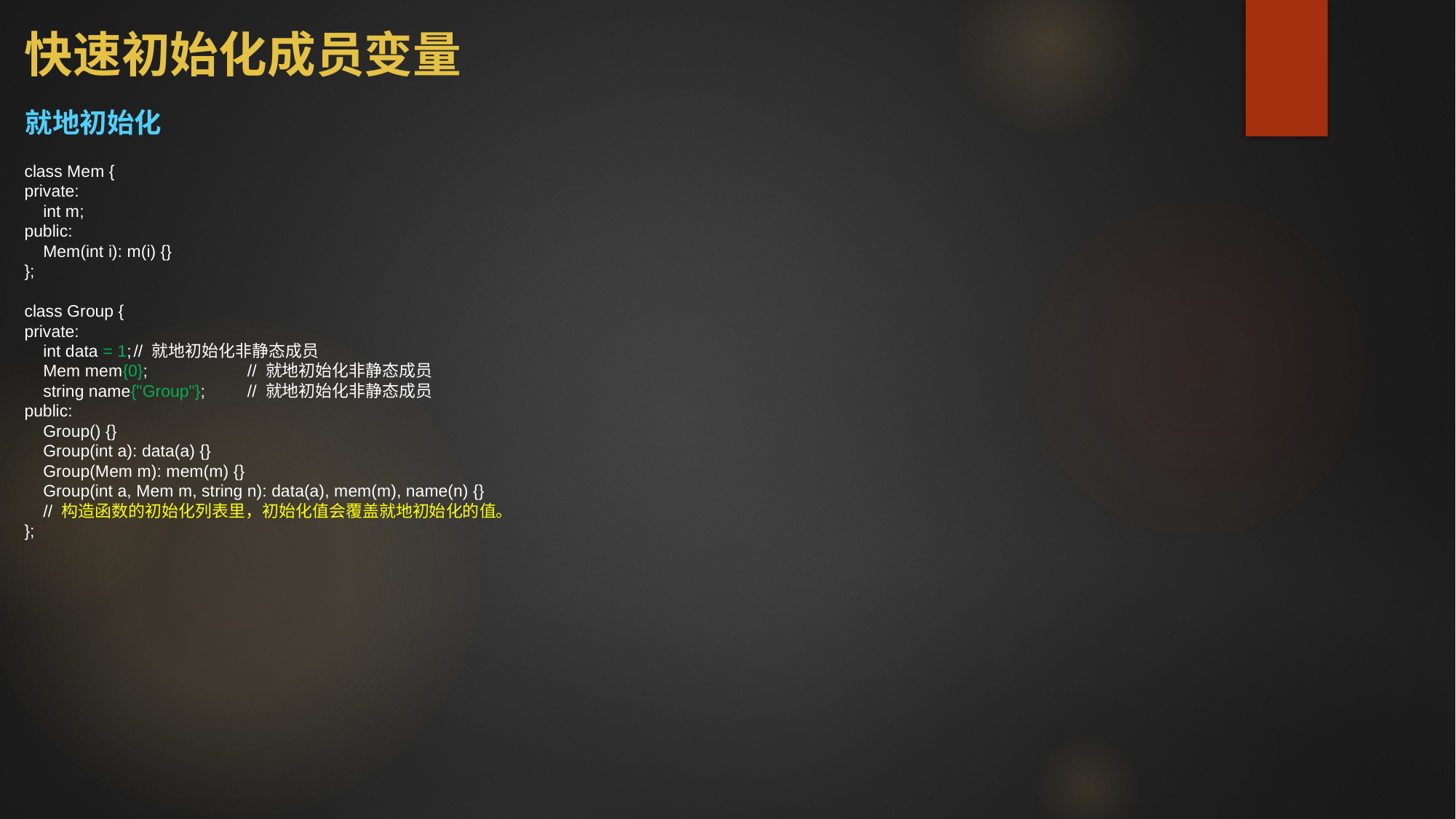

# 快速初始化成员变量
就地初始化
class Mem {
private:
    int m;
public:
    Mem(int i): m(i) {}
};

class Group {
private:
    int data = 1;	// 就地初始化非静态成员
    Mem mem{0};	 // 就地初始化非静态成员
    string name{"Group"};	 // 就地初始化非静态成员
public:
    Group() {}
    Group(int a): data(a) {}
    Group(Mem m): mem(m) {}
    Group(int a, Mem m, string n): data(a), mem(m), name(n) {}
    // 构造函数的初始化列表里，初始化值会覆盖就地初始化的值。
};